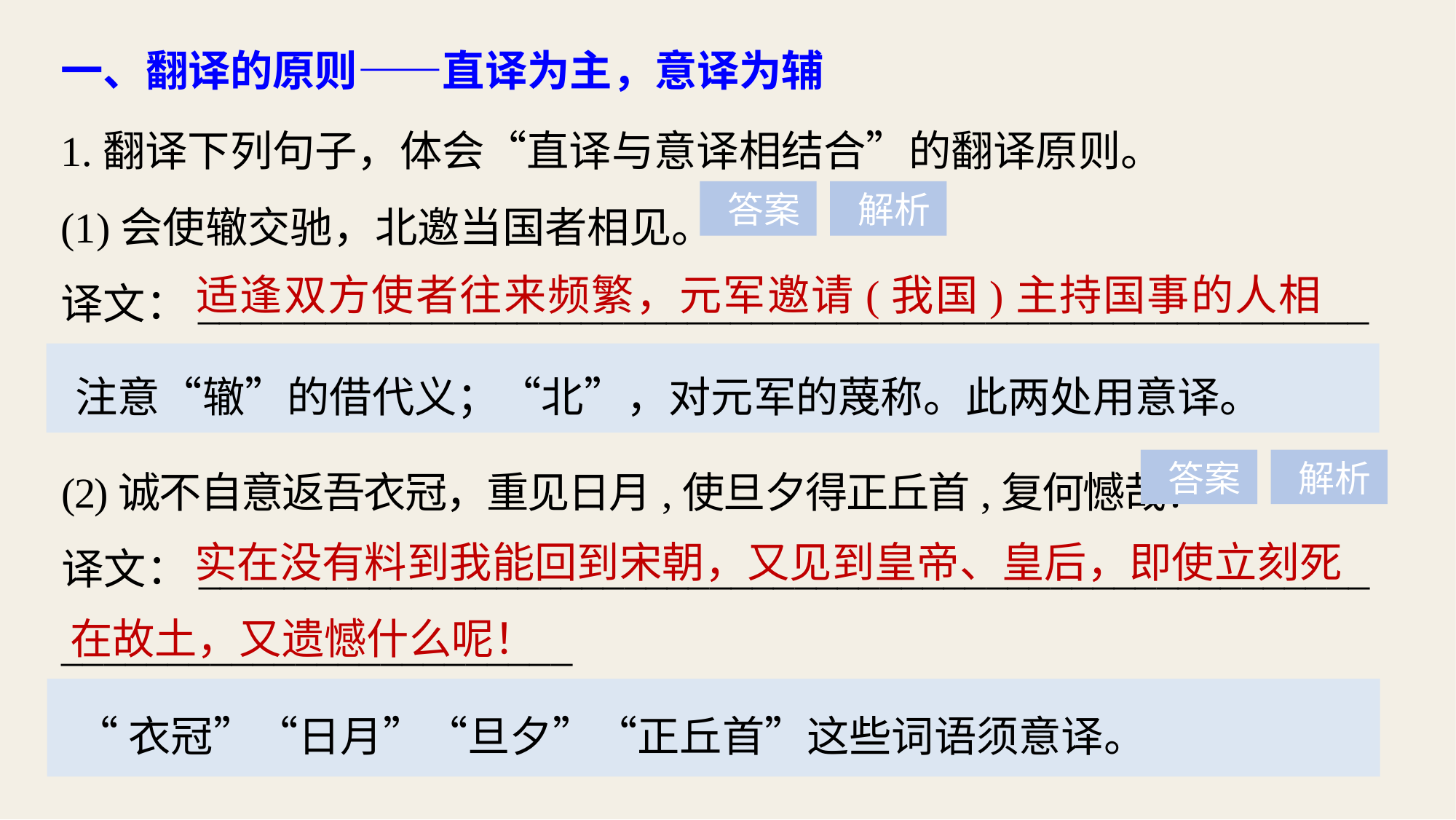

一、翻译的原则——直译为主，意译为辅
1.翻译下列句子，体会“直译与意译相结合”的翻译原则。
(1)会使辙交驰，北邀当国者相见。
译文：_______________________________________________________
 答案
 解析
适逢双方使者往来频繁，元军邀请(我国)主持国事的人相见。
注意“辙”的借代义；“北”，对元军的蔑称。此两处用意译。

(2)诚不自意返吾衣冠，重见日月,使旦夕得正丘首,复何憾哉！
译文：_______________________________________________________
________________________
 答案
 解析
            实在没有料到我能回到宋朝，又见到皇帝、皇后，即使立刻死在故土，又遗憾什么呢！
“衣冠”“日月”“旦夕”“正丘首”这些词语须意译。